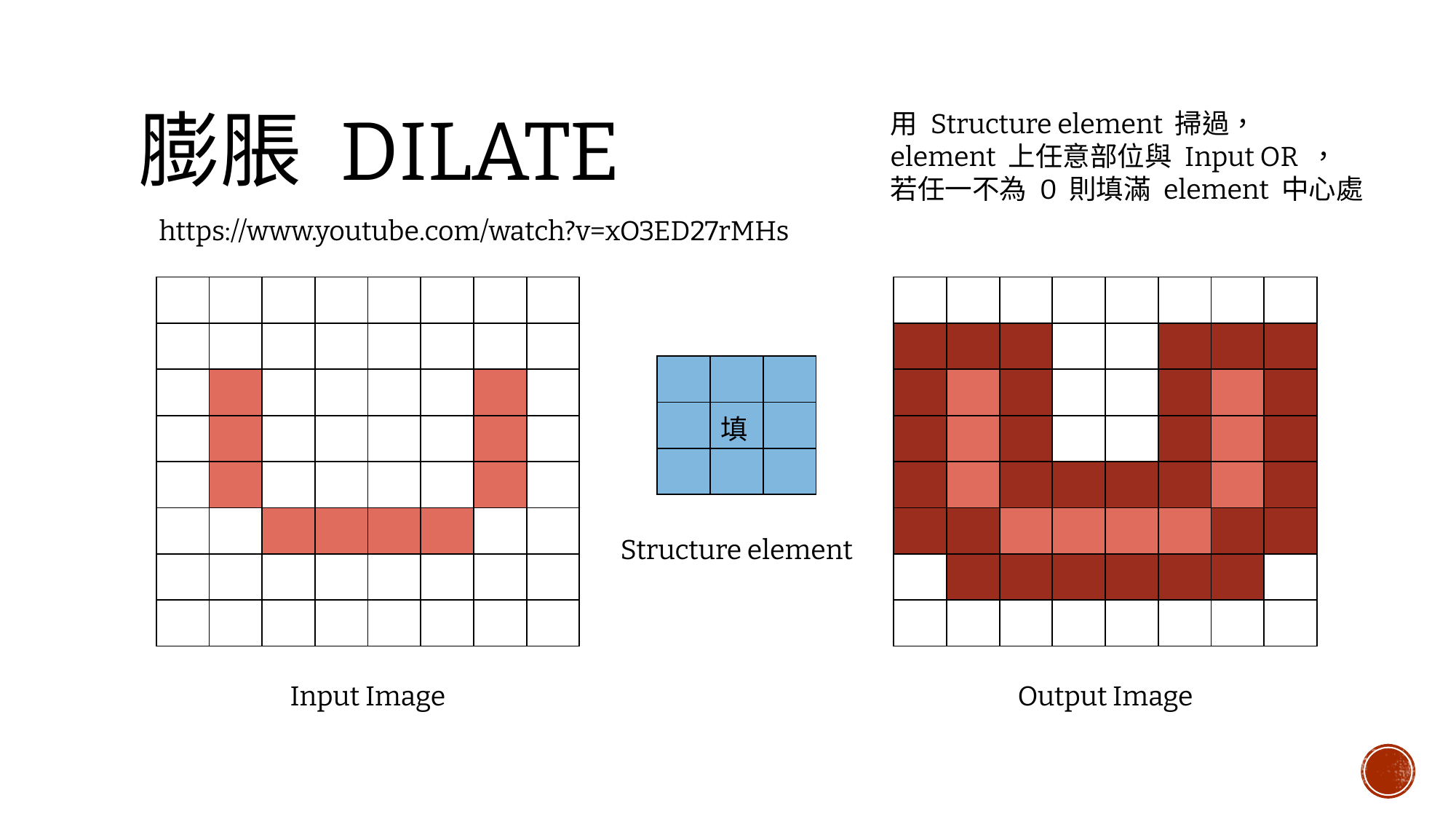

# 膨脹 DILATE
用 Structure element 掃過，
element 上任意部位與 Input OR ，
若任一不為 0 則填滿 element 中心處
https://www.youtube.com/watch?v=xO3ED27rMHs
|  |  |  |  |  |  |  |  |
| --- | --- | --- | --- | --- | --- | --- | --- |
|  |  |  |  |  |  |  |  |
|  |  |  |  |  |  |  |  |
|  |  |  |  |  |  |  |  |
|  |  |  |  |  |  |  |  |
|  |  |  |  |  |  |  |  |
|  |  |  |  |  |  |  |  |
|  |  |  |  |  |  |  |  |
|  |  |  |  |  |  |  |  |
| --- | --- | --- | --- | --- | --- | --- | --- |
|  |  |  |  |  |  |  |  |
|  |  |  |  |  |  |  |  |
|  |  |  |  |  |  |  |  |
|  |  |  |  |  |  |  |  |
|  |  |  |  |  |  |  |  |
|  |  |  |  |  |  |  |  |
|  |  |  |  |  |  |  |  |
|  |  |  |
| --- | --- | --- |
|  | 填 |  |
|  |  |  |
Structure element
Input Image
Output Image